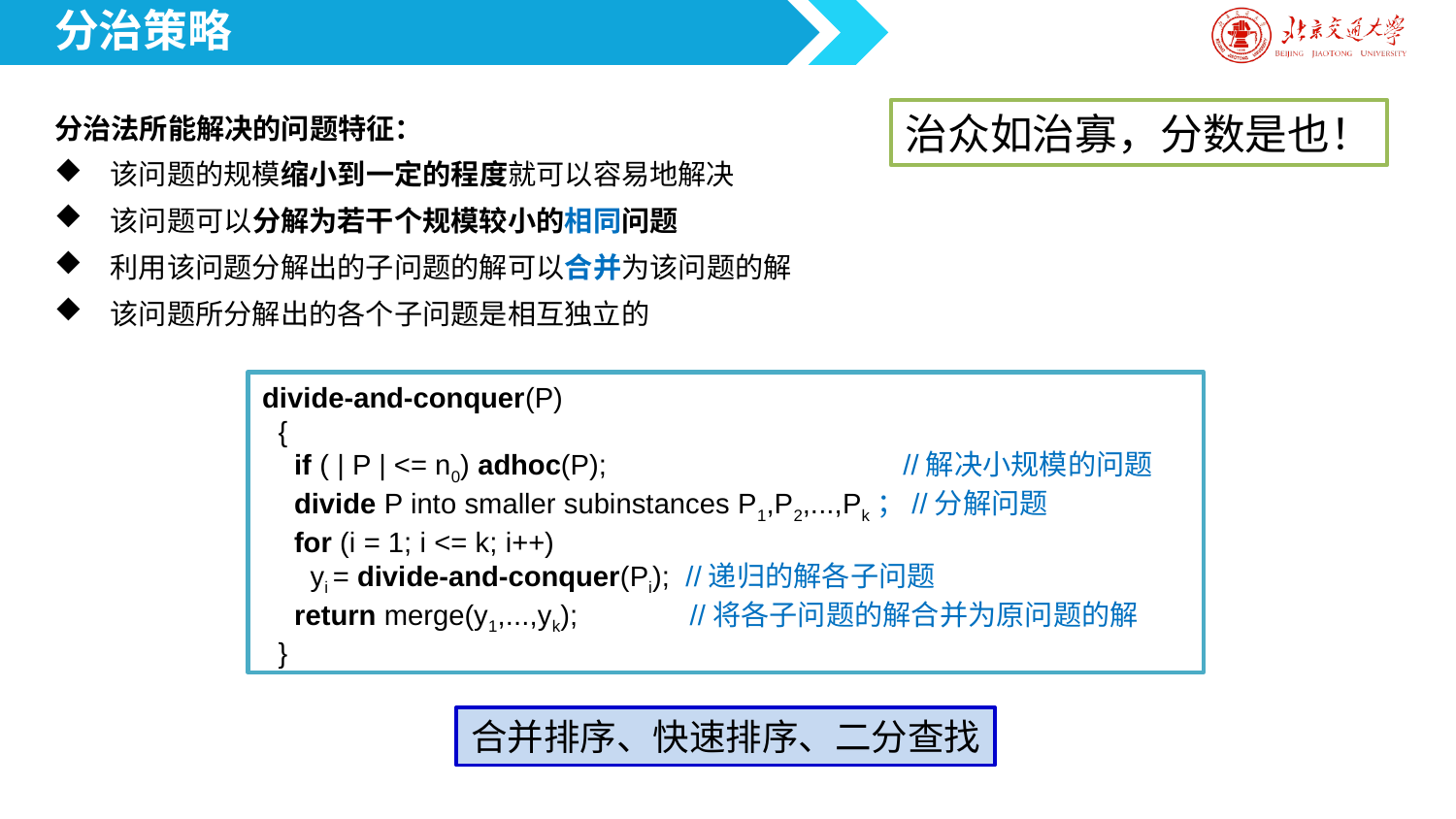

分治策略
分治法所能解决的问题特征：
该问题的规模缩小到一定的程度就可以容易地解决
该问题可以分解为若干个规模较小的相同问题
利用该问题分解出的子问题的解可以合并为该问题的解
该问题所分解出的各个子问题是相互独立的
治众如治寡，分数是也！
divide-and-conquer(P)
  {
    if ( | P | <= n0) adhoc(P);                                     //解决小规模的问题
    divide P into smaller subinstances P1,P2,...,Pk；//分解问题
    for (i = 1; i <= k; i++)
      yi = divide-and-conquer(Pi);  //递归的解各子问题
    return merge(y1,...,yk);              //将各子问题的解合并为原问题的解
  }

合并排序、快速排序、二分查找